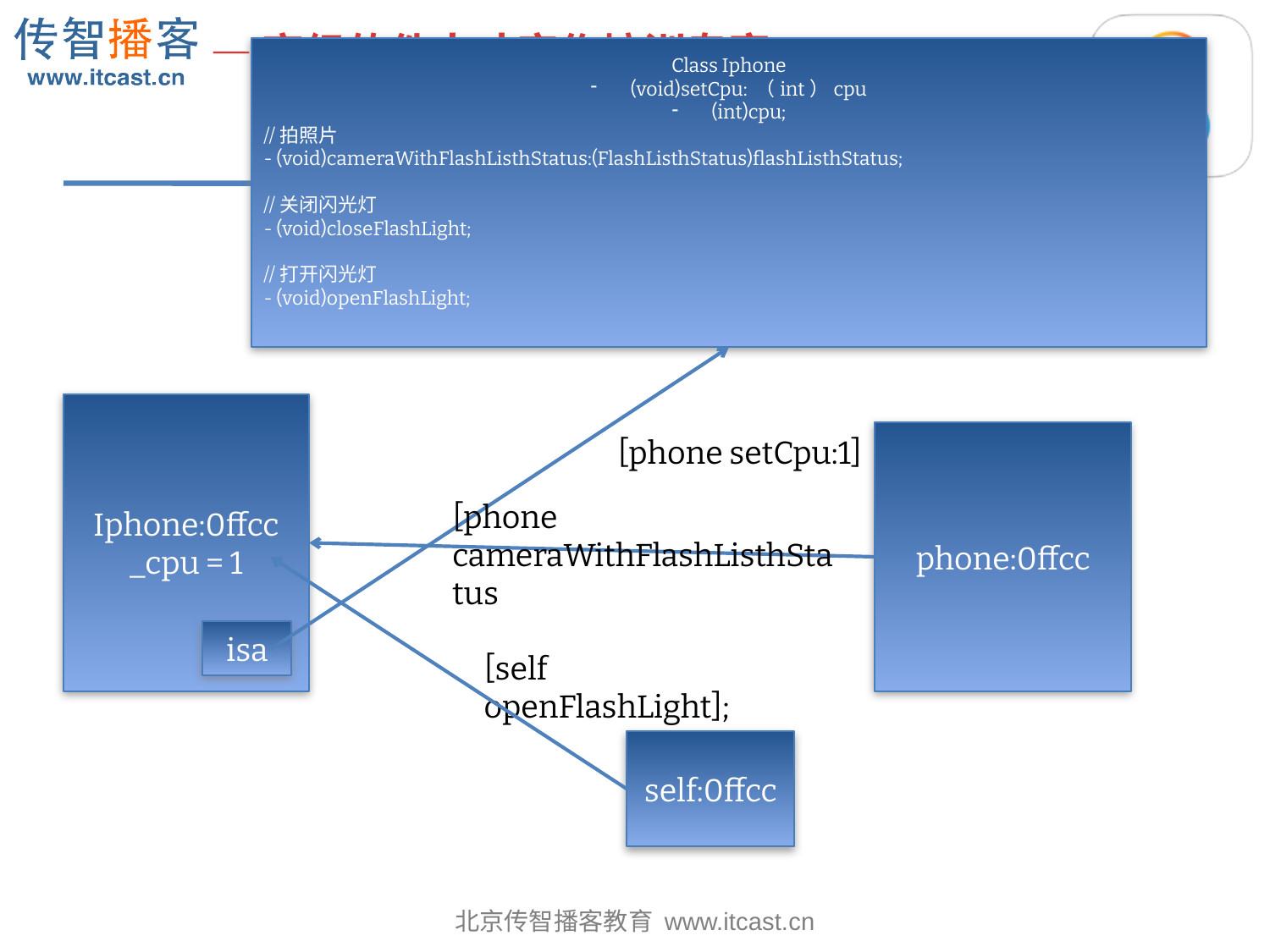

Class Iphone
(void)setCpu: （int）cpu
(int)cpu;
//拍照片
- (void)cameraWithFlashListhStatus:(FlashListhStatus)flashListhStatus;

//关闭闪光灯
- (void)closeFlashLight;

//打开闪光灯
- (void)openFlashLight;

#
Iphone:0ffcc
_cpu = 1
phone:0ffcc
[phone setCpu:1]
[phone cameraWithFlashListhStatus
isa
[self openFlashLight];
self:0ffcc